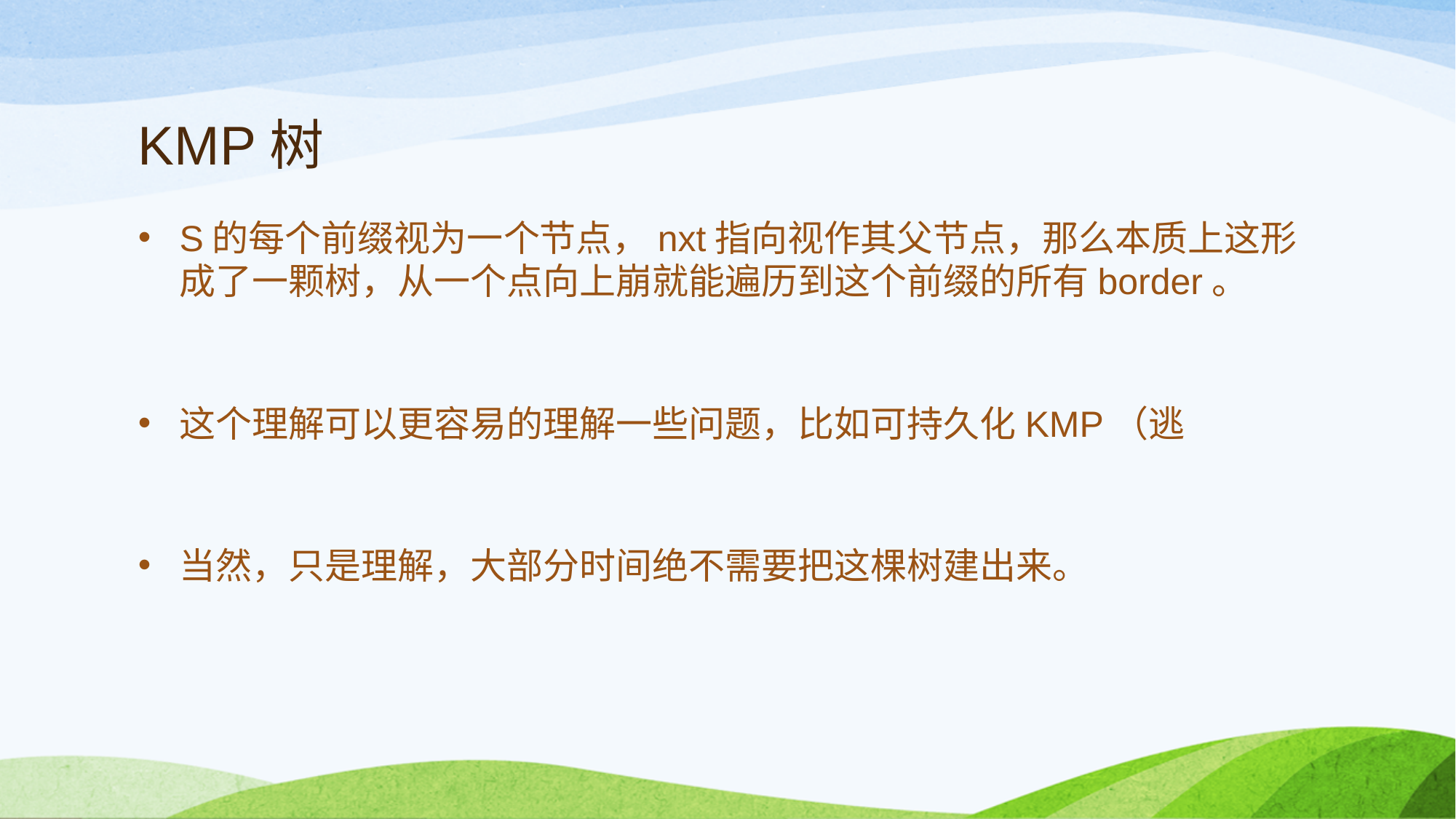

# KMP树
S的每个前缀视为一个节点，nxt指向视作其父节点，那么本质上这形成了一颗树，从一个点向上崩就能遍历到这个前缀的所有border。

这个理解可以更容易的理解一些问题，比如可持久化KMP（逃

当然，只是理解，大部分时间绝不需要把这棵树建出来。